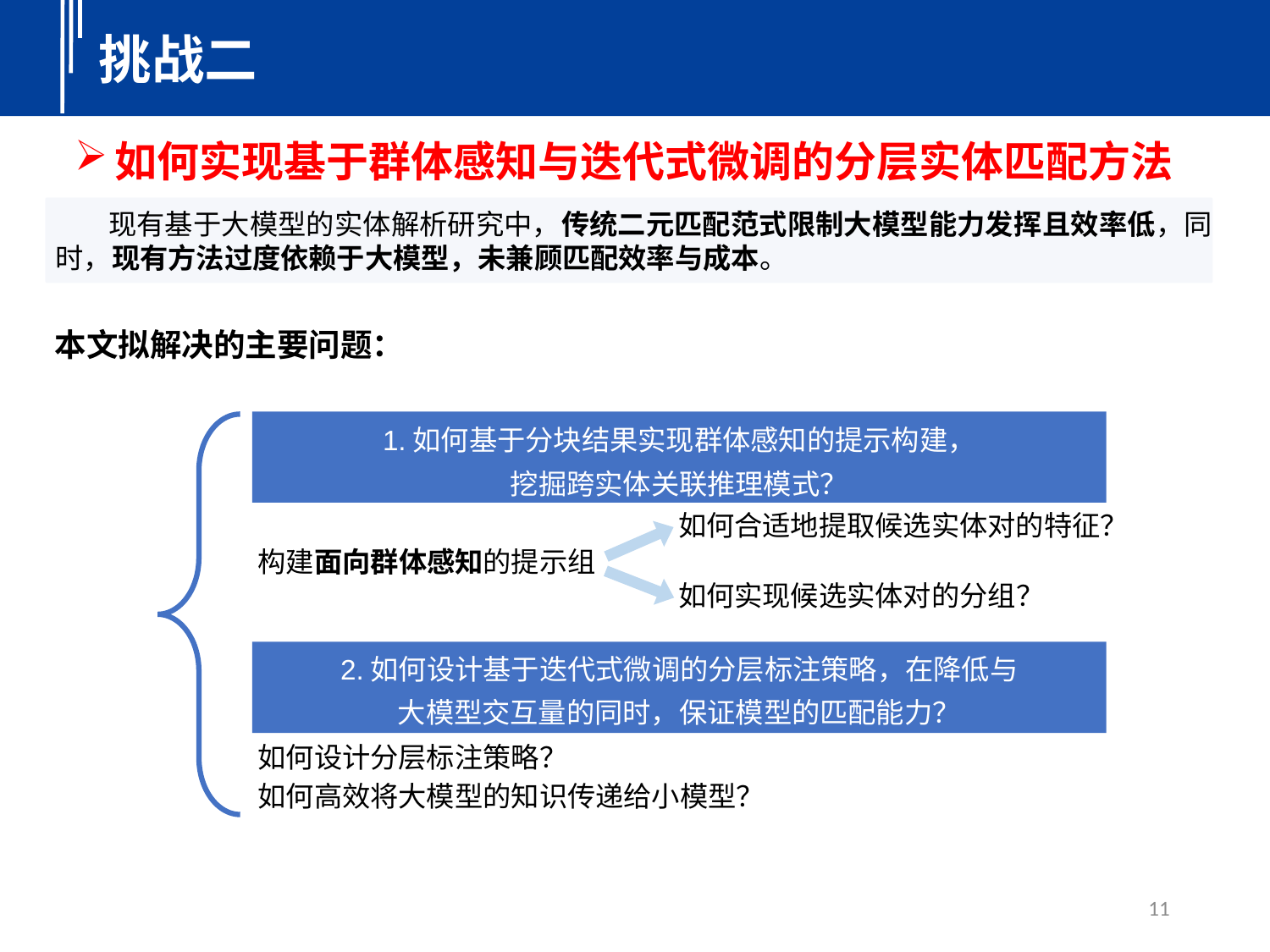

挑战二
如何实现基于群体感知与迭代式微调的分层实体匹配方法
       现有基于大模型的实体解析研究中，传统二元匹配范式限制大模型能力发挥且效率低，同时，现有方法过度依赖于大模型，未兼顾匹配效率与成本。
本文拟解决的主要问题：

1.如何基于分块结果实现群体感知的提示构建，
挖掘跨实体关联推理模式？

如何合适地提取候选实体对的特征？

构建面向群体感知的提示组

如何实现候选实体对的分组？

2.如何设计基于迭代式微调的分层标注策略，在降低与
大模型交互量的同时，保证模型的匹配能力？
如何设计分层标注策略？
如何高效将大模型的知识传递给小模型？
11